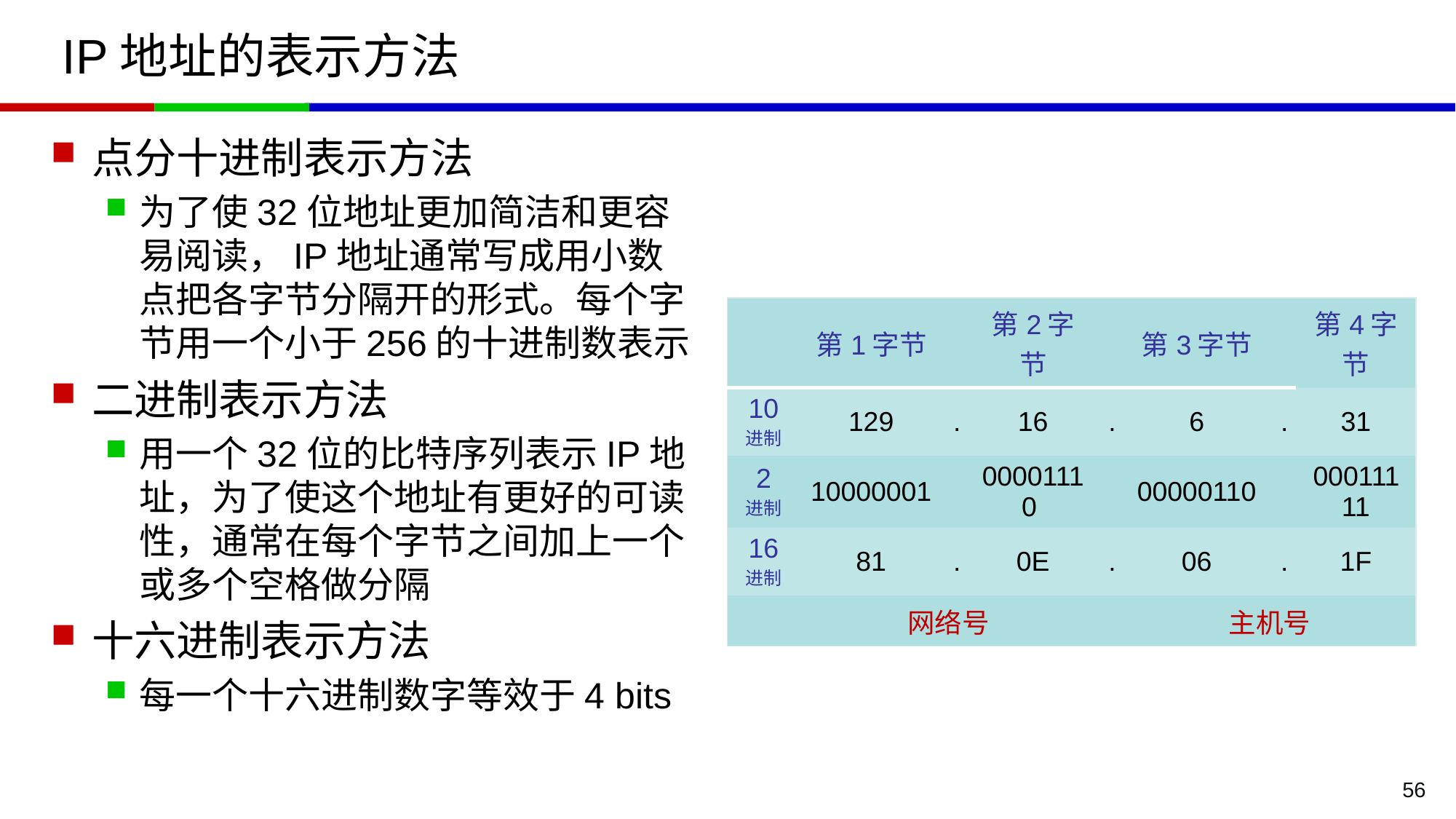

# IP地址的表示方法
点分十进制表示方法
为了使32位地址更加简洁和更容易阅读，IP地址通常写成用小数点把各字节分隔开的形式。每个字节用一个小于256的十进制数表示
二进制表示方法
用一个32位的比特序列表示IP地址，为了使这个地址有更好的可读性，通常在每个字节之间加上一个或多个空格做分隔
十六进制表示方法
每一个十六进制数字等效于4 bits

|  | 第1字节 |  | 第2字节 |  | 第3字节 |  | 第4字节 |
| --- | --- | --- | --- | --- | --- | --- | --- |
| 10 进制 | 129 | . | 16 | . | 6 | . | 31 |
| 2 进制 | 10000001 |  | 00001110 |  | 00000110 |  | 00011111 |
| 16 进制 | 81 | . | 0E | . | 06 | . | 1F |
|  | 网络号 |  |  |  | 主机号 |  |  |
56